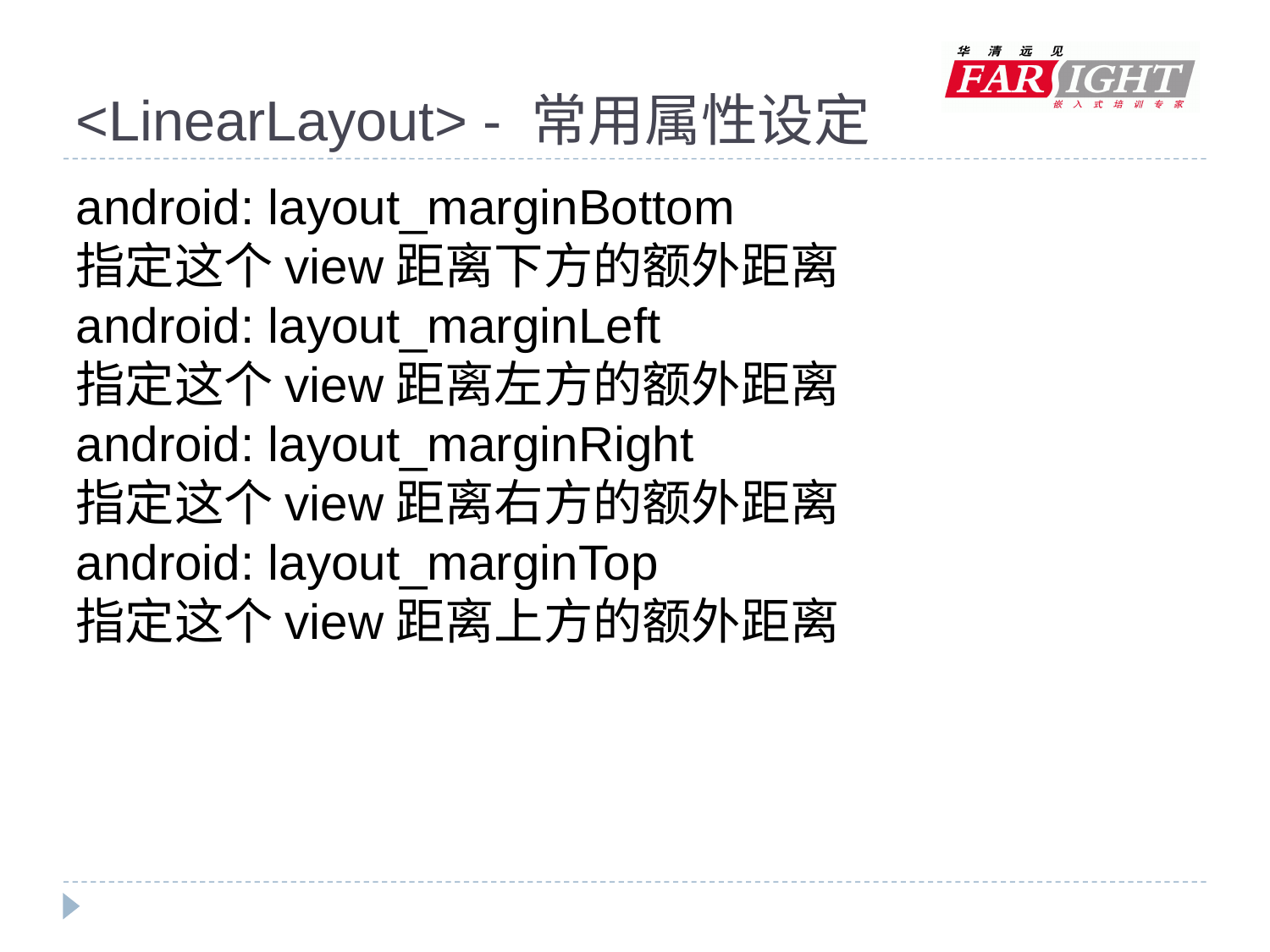

# <LinearLayout> - 常用属性设定
android: layout_marginBottom
指定这个view距离下方的额外距离
android: layout_marginLeft
指定这个view距离左方的额外距离
android: layout_marginRight
指定这个view距离右方的额外距离
android: layout_marginTop
指定这个view距离上方的额外距离